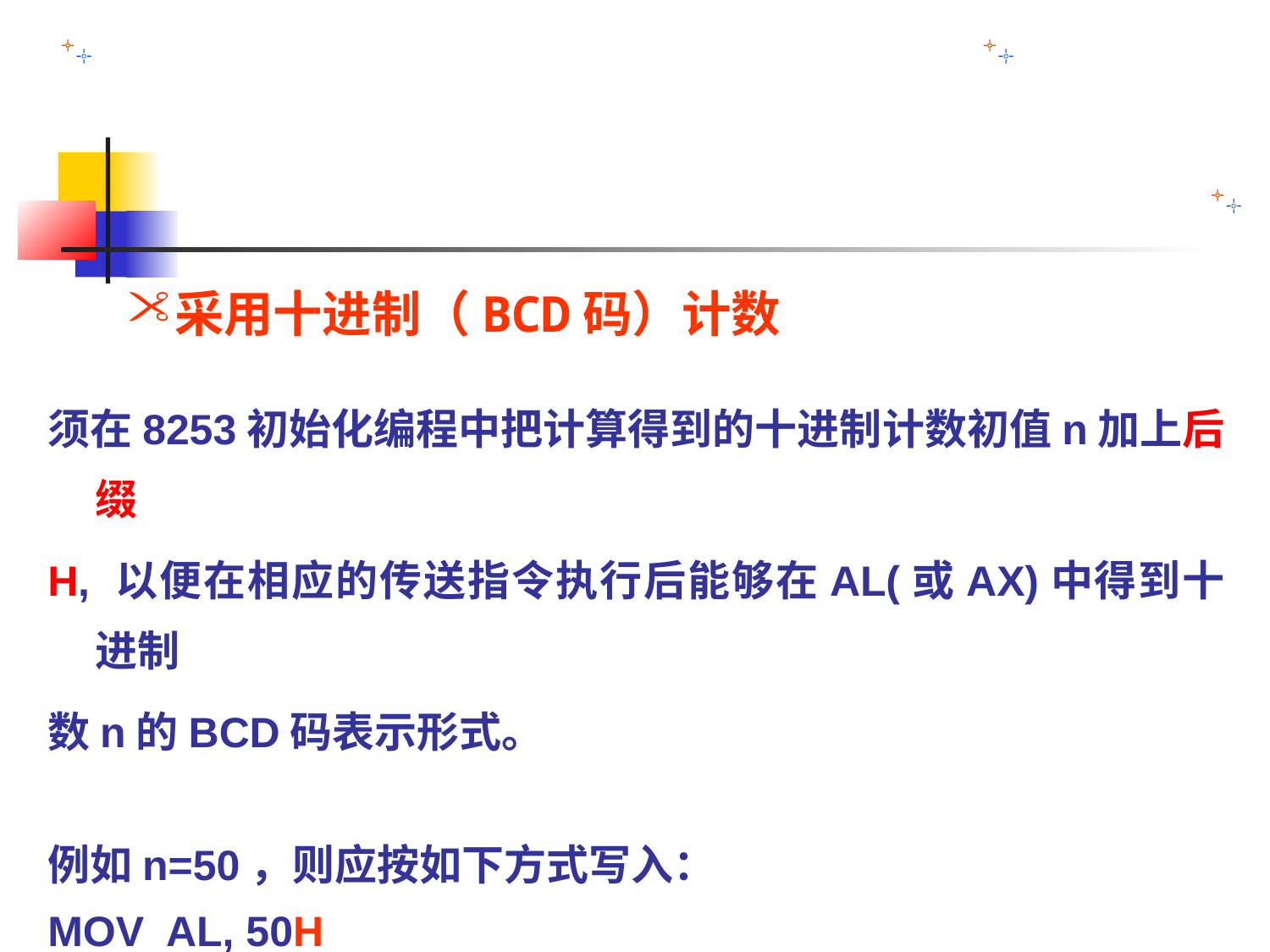

采用十进制（BCD码）计数
须在8253初始化编程中把计算得到的十进制计数初值n加上后缀
H, 以便在相应的传送指令执行后能够在AL(或AX)中得到十进制
数n的BCD码表示形式。

例如n=50，则应按如下方式写入：
MOV  AL, 50H
OUT  PORT,  AL